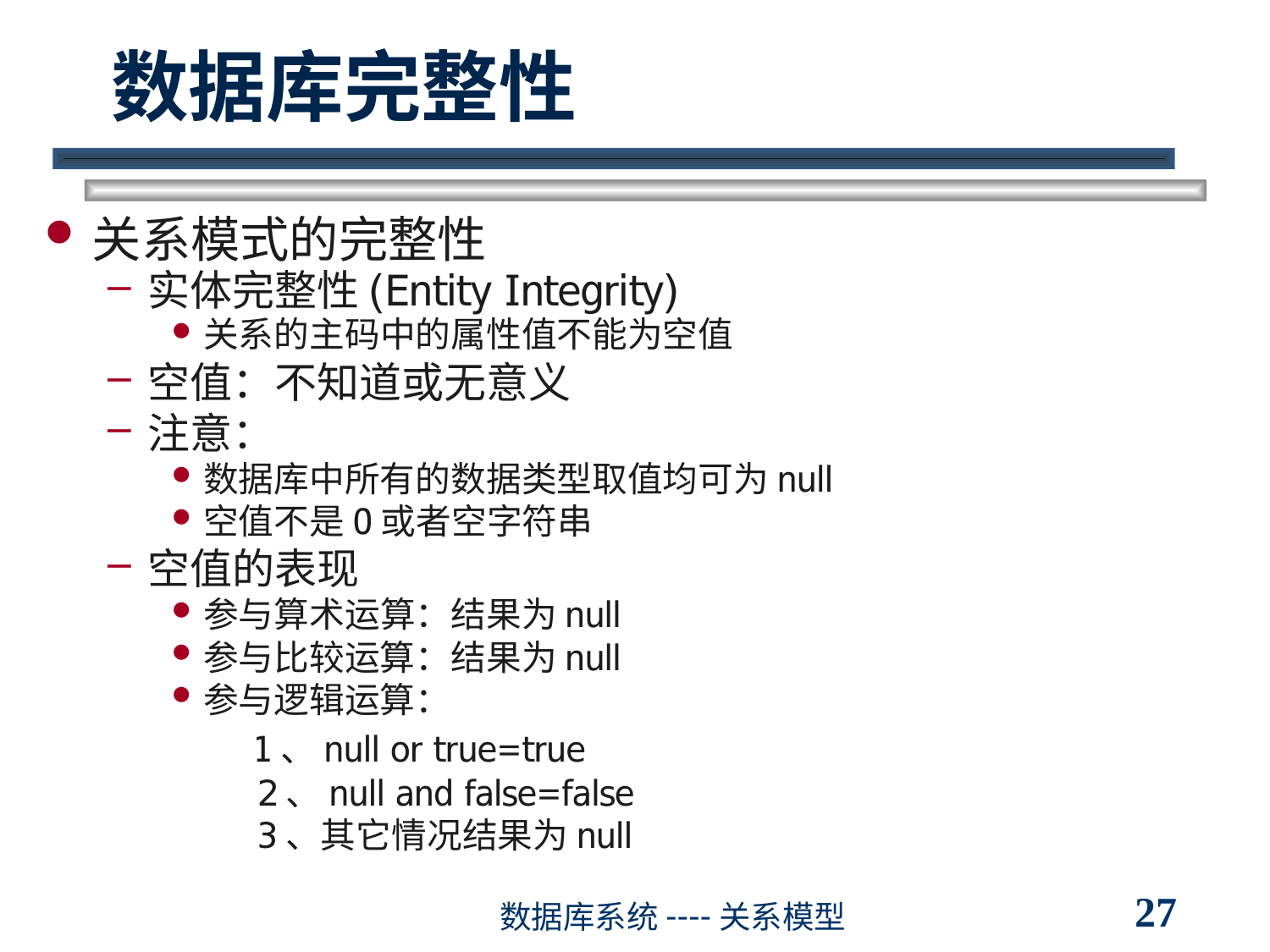

# 数据库完整性
关系模式的完整性
实体完整性(Entity Integrity)
关系的主码中的属性值不能为空值
空值：不知道或无意义
注意：
数据库中所有的数据类型取值均可为null
空值不是0或者空字符串
空值的表现
参与算术运算：结果为null
参与比较运算：结果为null
参与逻辑运算：
	        1、null or true=true
	          2、null and false=false
	          3、其它情况结果为null

27
数据库系统----关系模型